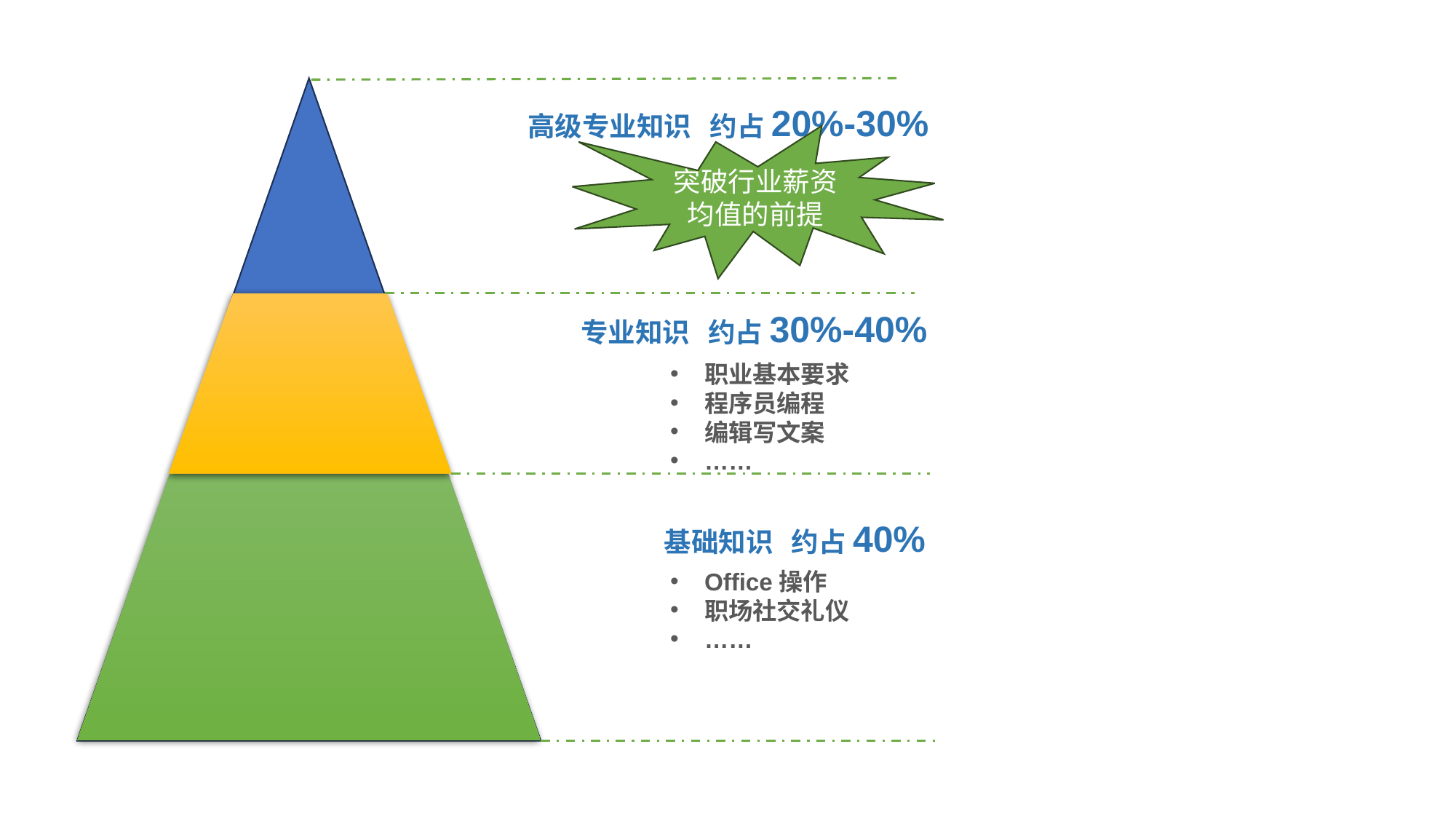

高级专业知识   约占20%-30%
突破行业薪资均值的前提

专业知识   约占30%-40%
职业基本要求
程序员编程
编辑写文案
……

基础知识   约占40%
Office操作
职场社交礼仪
……